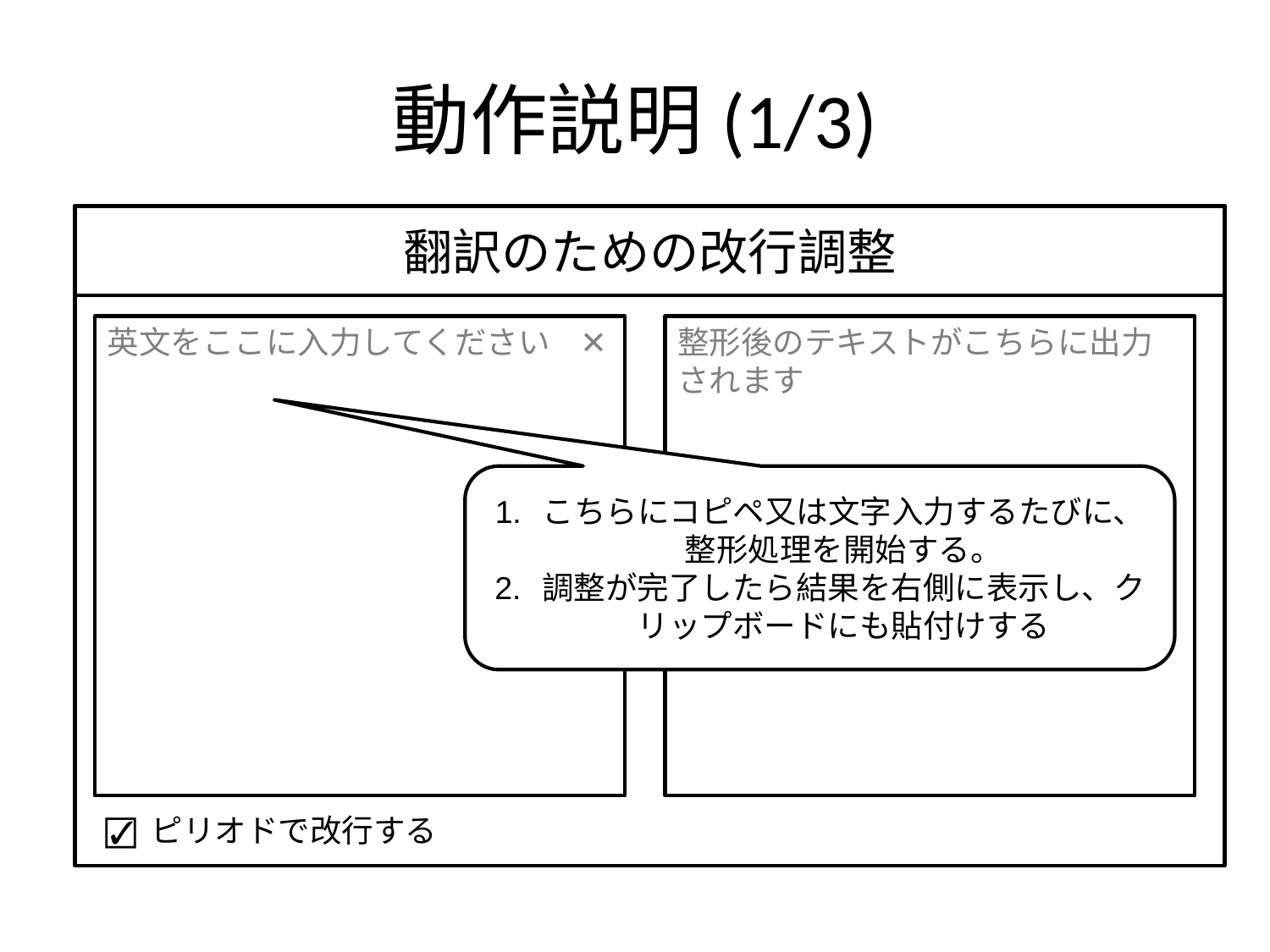

動作説明(1/3)

翻訳のための改行調整
英文をここに入力してください
✕
整形後のテキストがこちらに出力されます
こちらにコピペ又は文字入力するたびに、整形処理を開始する。
調整が完了したら結果を右側に表示し、クリップボードにも貼付けする
☑ ピリオドで改行する